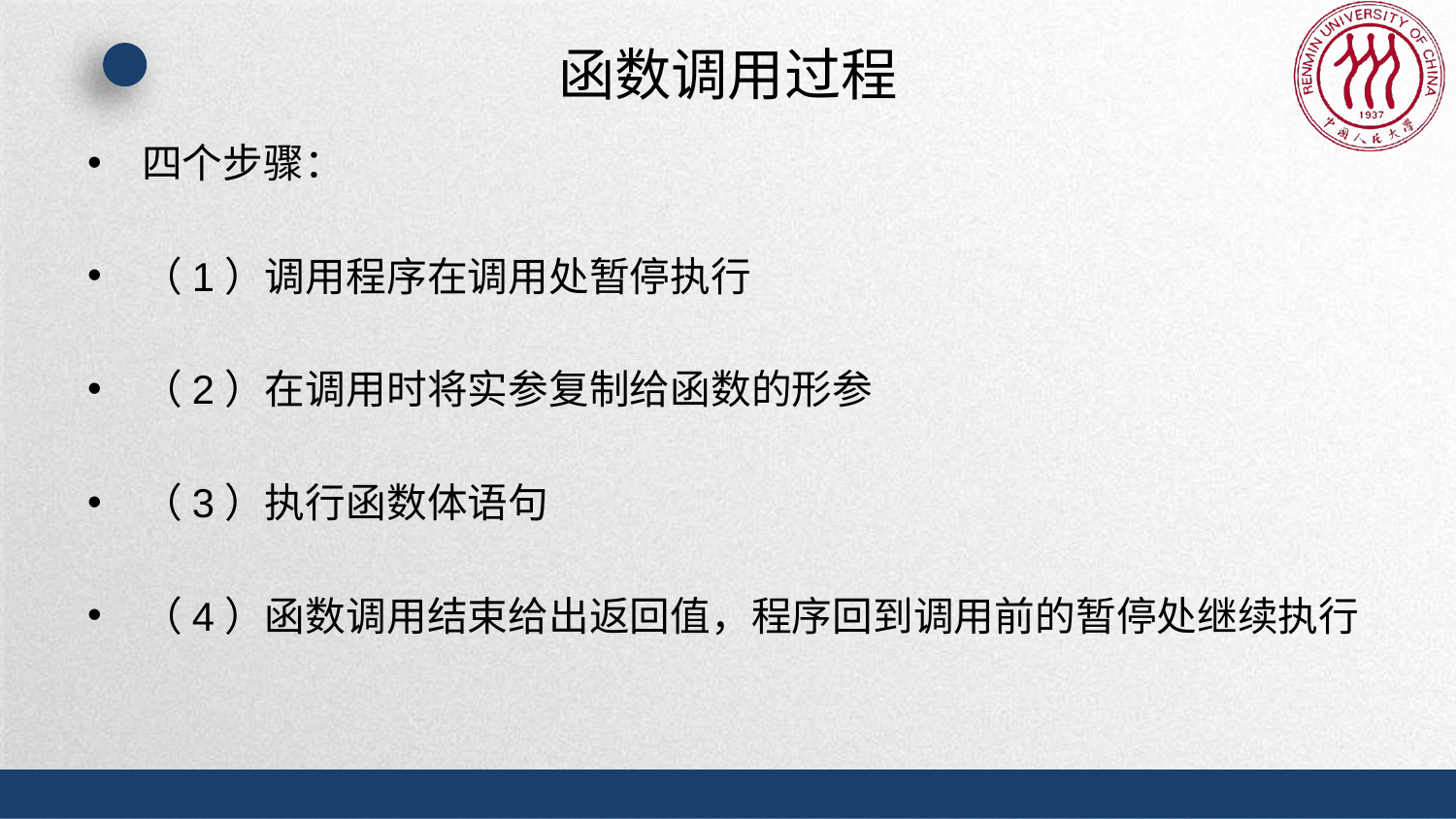

# 函数调用过程
四个步骤：

（1）调用程序在调用处暂停执行

（2）在调用时将实参复制给函数的形参

（3）执行函数体语句

（4）函数调用结束给出返回值，程序回到调用前的暂停处继续执行